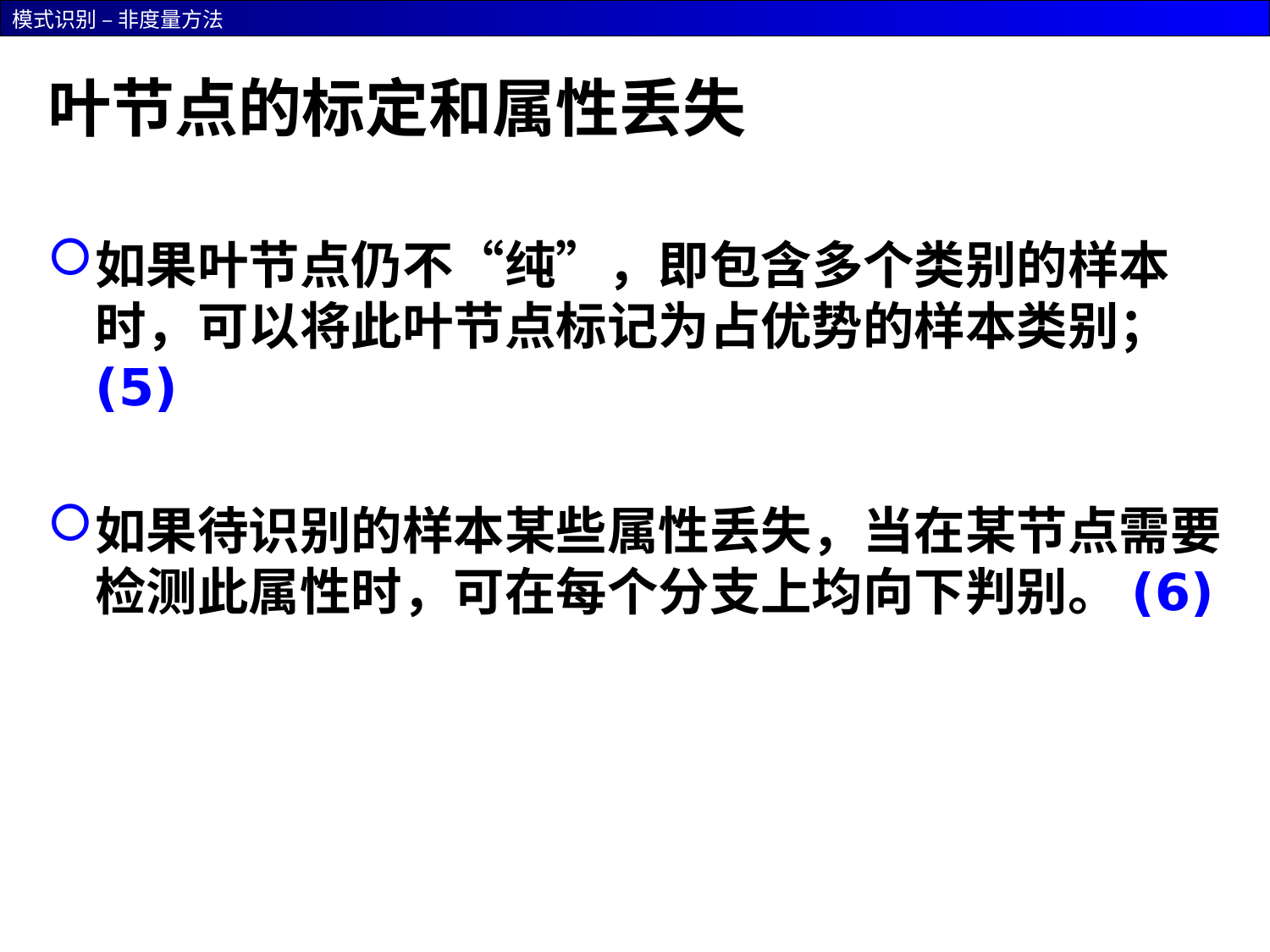

# 叶节点的标定和属性丢失
如果叶节点仍不“纯”，即包含多个类别的样本时，可以将此叶节点标记为占优势的样本类别；(5)

如果待识别的样本某些属性丢失，当在某节点需要检测此属性时，可在每个分支上均向下判别。(6)